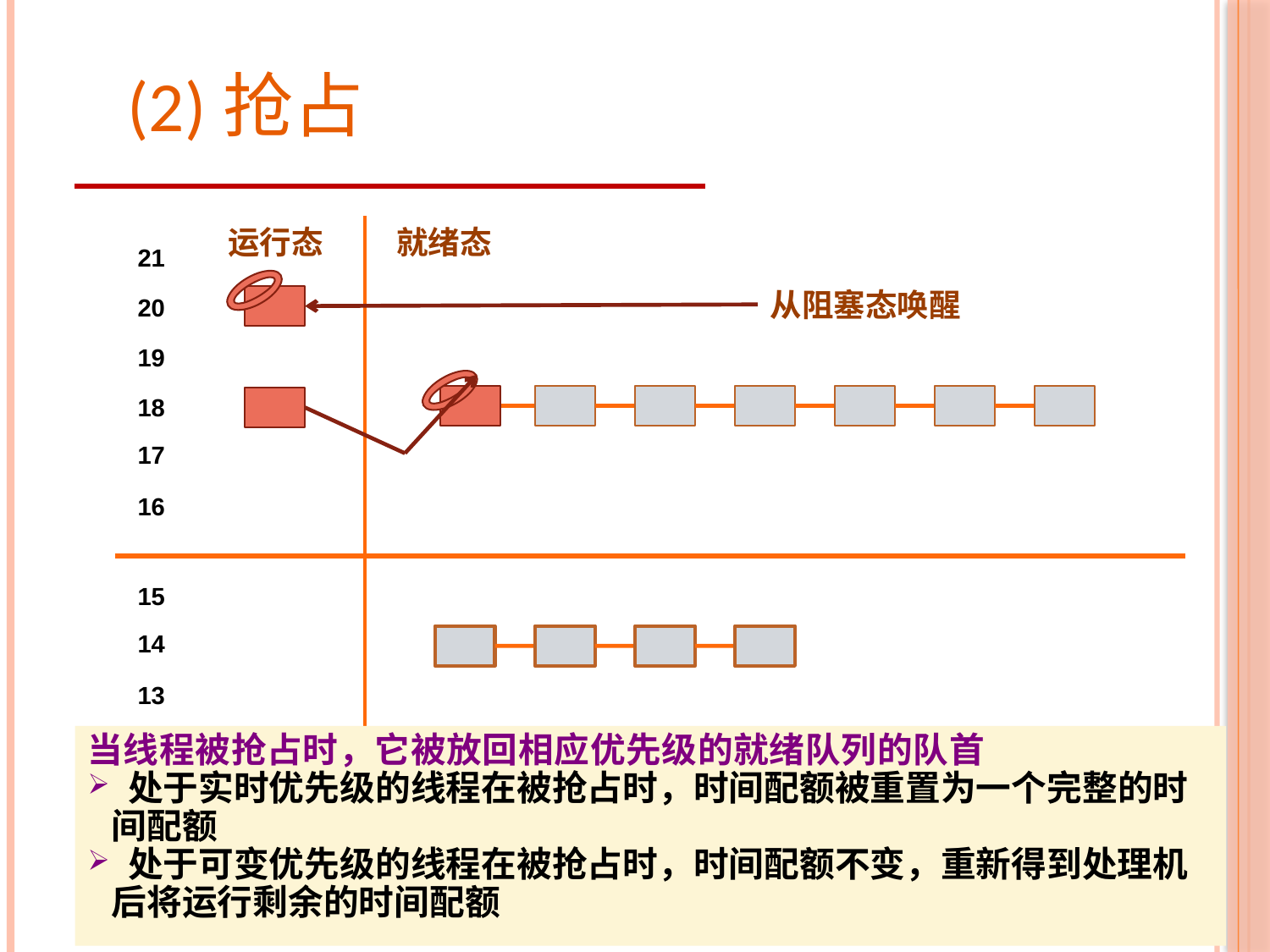

# (2)抢占
运行态
就绪态
21

从阻塞态唤醒
20
19

18

17
16
15
14

13
当线程被抢占时，它被放回相应优先级的就绪队列的队首
 处于实时优先级的线程在被抢占时，时间配额被重置为一个完整的时间配额
 处于可变优先级的线程在被抢占时，时间配额不变，重新得到处理机后将运行剩余的时间配额